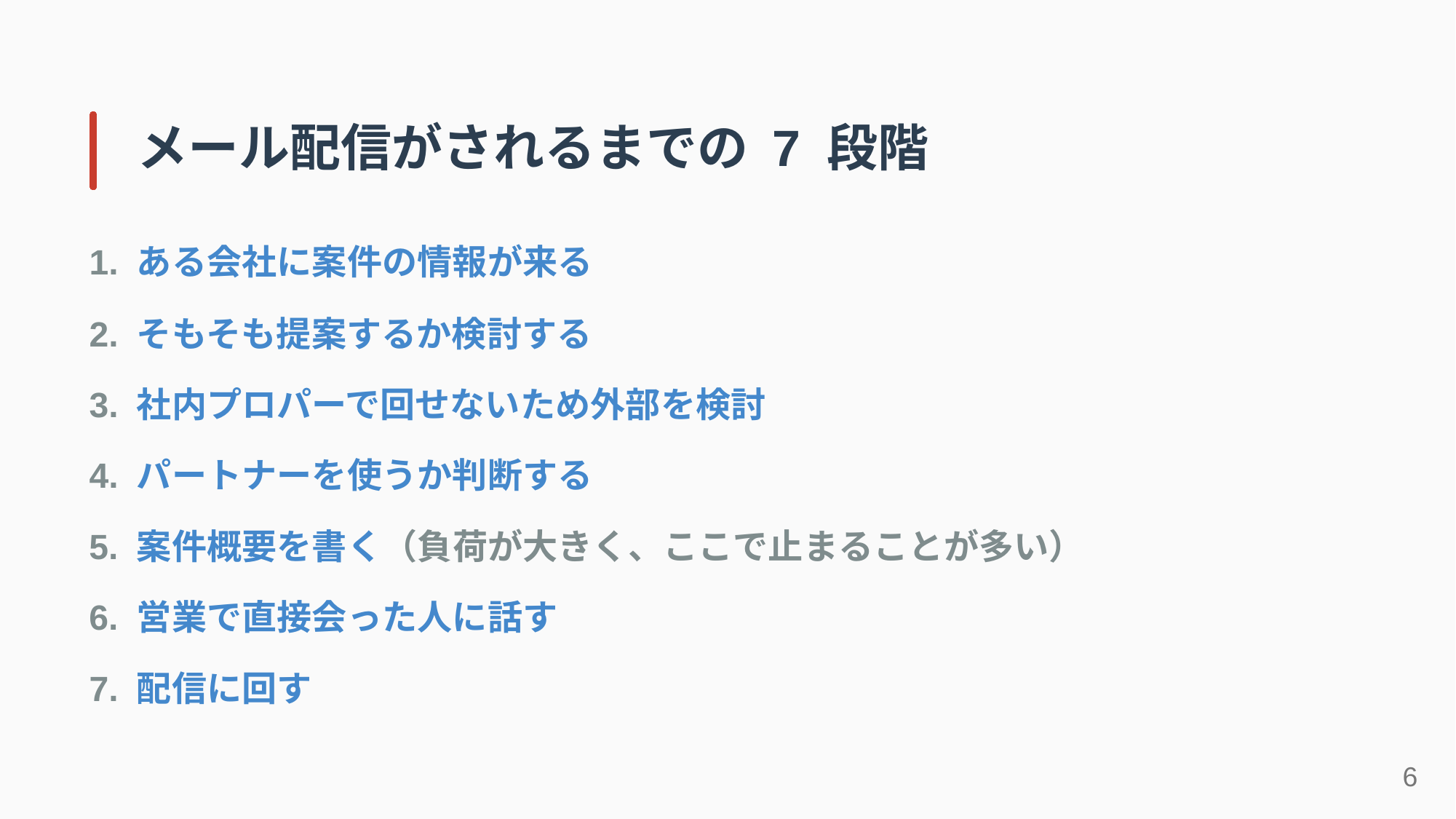

メール配信がされるまでの 7 段階
1. ある会社に案件の情報が来る
2. そもそも提案するか検討する
3. 社内プロパーで回せないため外部を検討
4. パートナーを使うか判断する
5. 案件概要を書く（負荷が⼤きく、ここで⽌まることが多い）
6. 営業で直接会った⼈に話す
7. 配信に回す
6